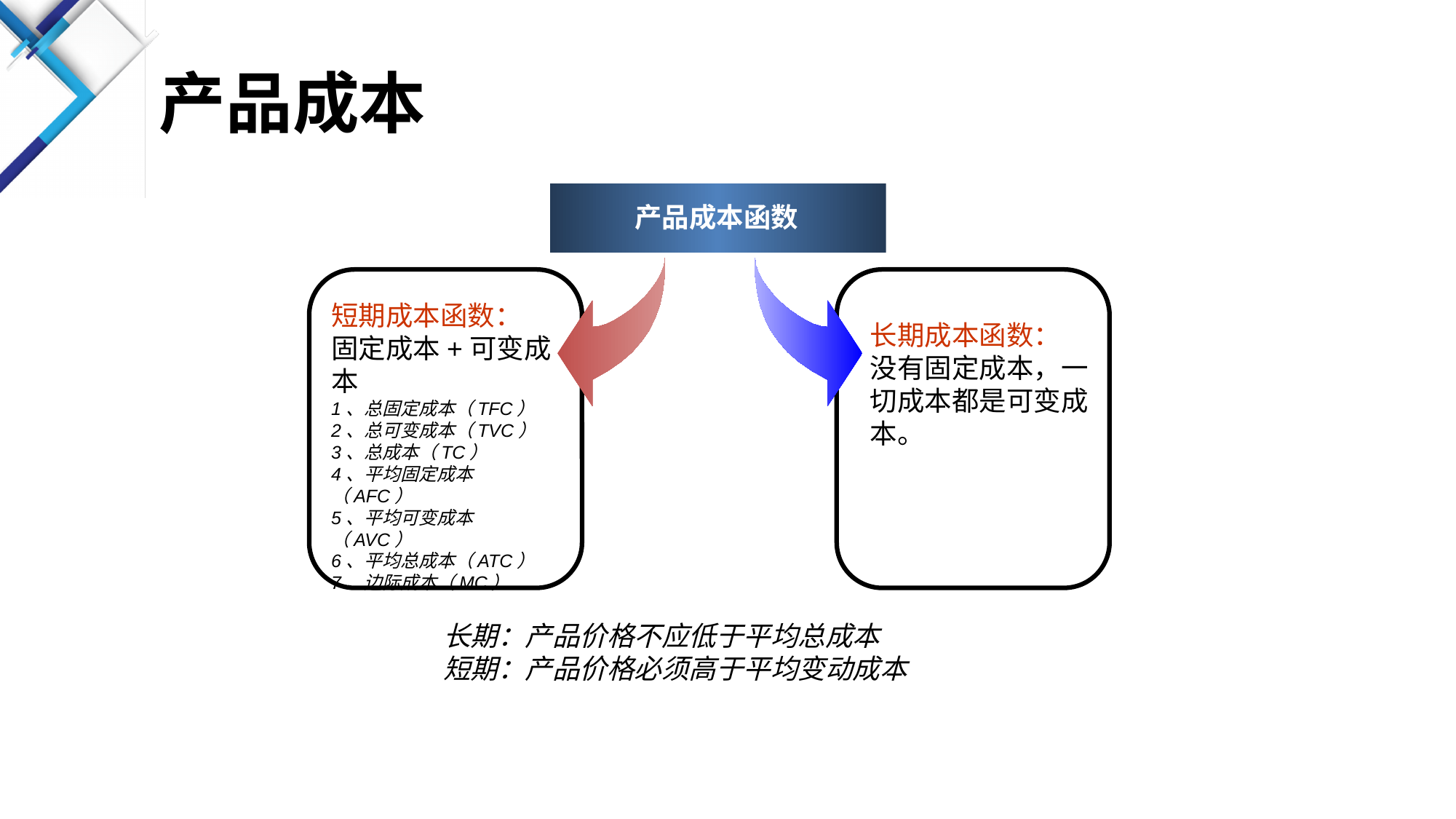

# 产品成本

产品成本函数

短期成本函数：
固定成本+可变成本
1、总固定成本（TFC）
2、总可变成本（TVC）
3、总成本（TC）
4、平均固定成本（AFC）
5、平均可变成本（AVC）
6、平均总成本（ATC）
7、边际成本（MC）

长期成本函数：
没有固定成本，一切成本都是可变成本。
长期：产品价格不应低于平均总成本
短期：产品价格必须高于平均变动成本